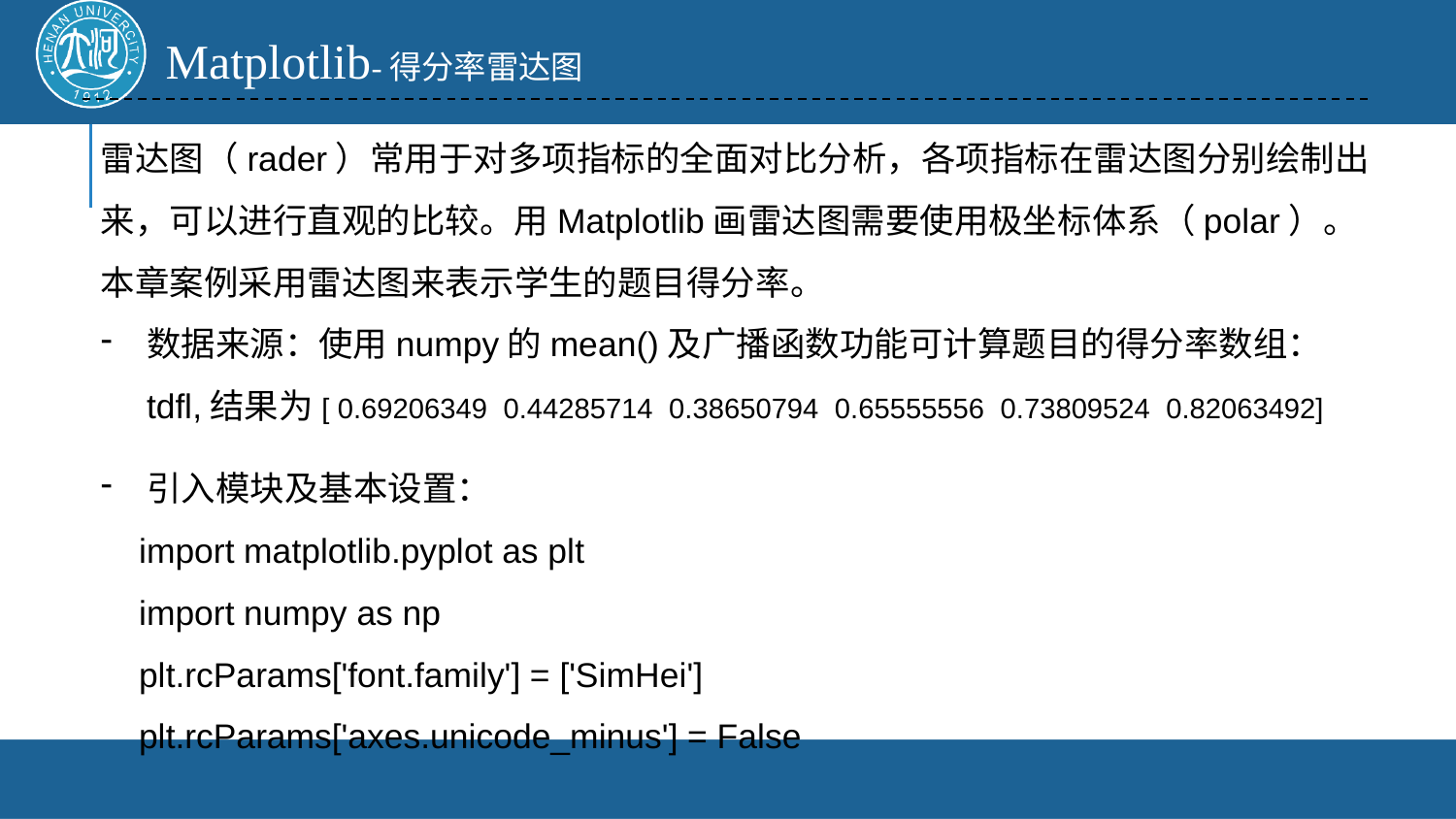

Matplotlib-得分率雷达图
雷达图（rader）常用于对多项指标的全面对比分析，各项指标在雷达图分别绘制出来，可以进行直观的比较。用Matplotlib画雷达图需要使用极坐标体系（polar）。
本章案例采用雷达图来表示学生的题目得分率。
数据来源：使用numpy的mean()及广播函数功能可计算题目的得分率数组：tdfl,结果为[ 0.69206349  0.44285714  0.38650794  0.65555556  0.73809524  0.82063492]
引入模块及基本设置：
    import matplotlib.pyplot as plt
    import numpy as np
    plt.rcParams['font.family'] = ['SimHei']
    plt.rcParams['axes.unicode_minus'] = False